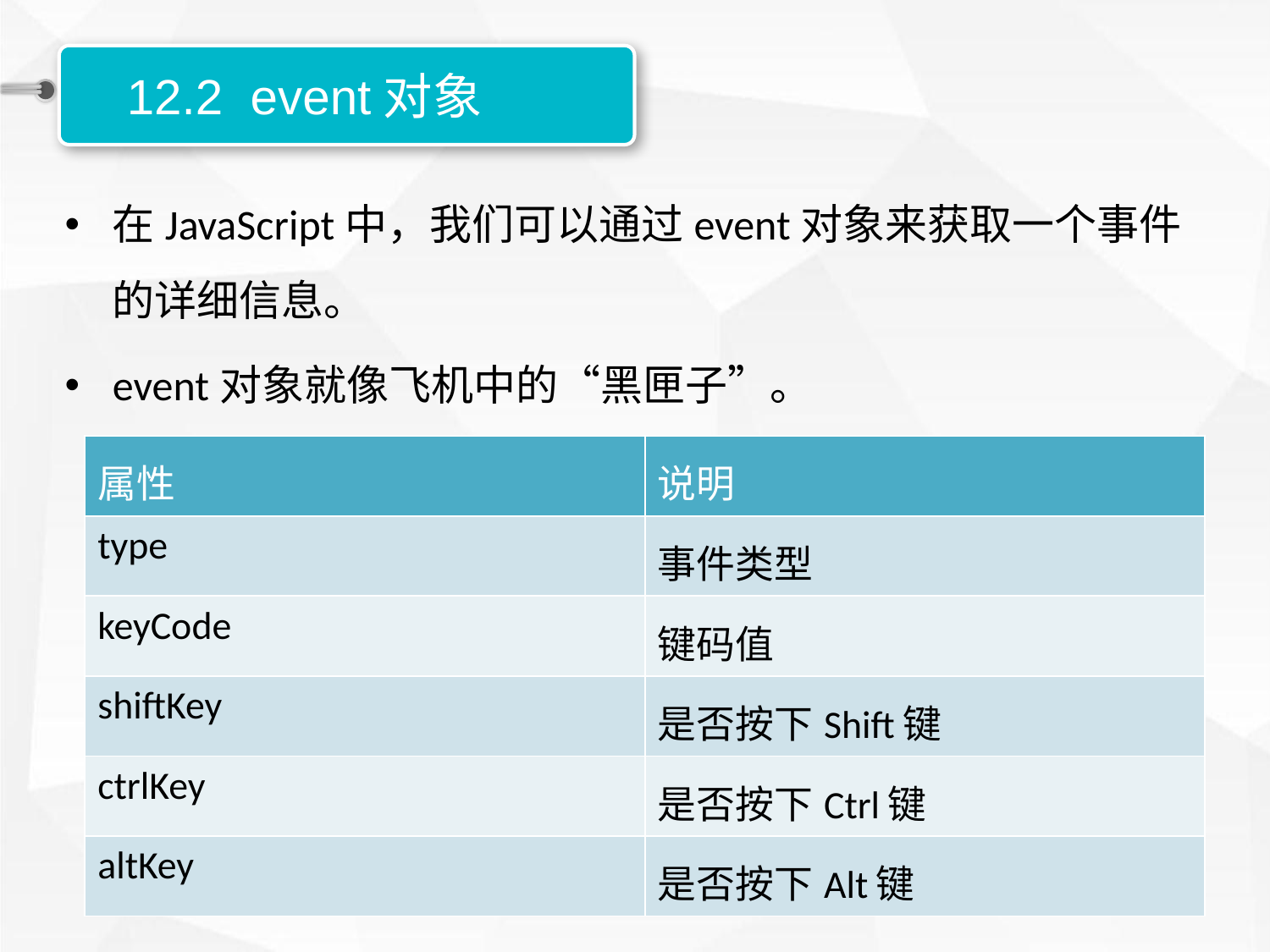

12.2  event对象

在JavaScript中，我们可以通过event对象来获取一个事件的详细信息。
event对象就像飞机中的“黑匣子”。
| 属性 | 说明 |
| --- | --- |
| type | 事件类型 |
| keyCode | 键码值 |
| shiftKey | 是否按下Shift键 |
| ctrlKey | 是否按下Ctrl键 |
| altKey | 是否按下Alt键 |